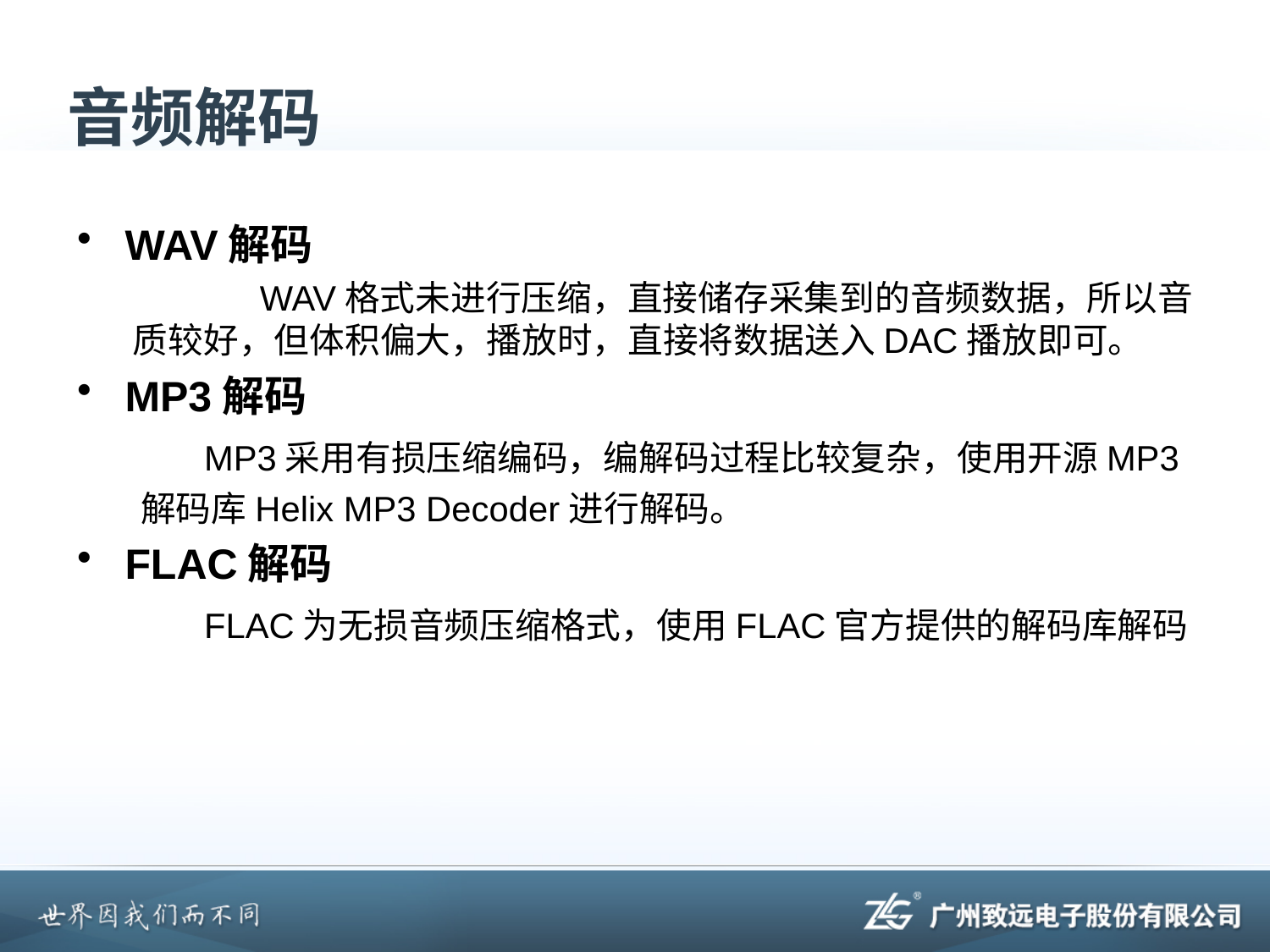

# 音频解码
WAV解码
	WAV格式未进行压缩，直接储存采集到的音频数据，所以音质较好，但体积偏大，播放时，直接将数据送入DAC播放即可。
MP3解码
	MP3采用有损压缩编码，编解码过程比较复杂，使用开源MP3
解码库Helix MP3 Decoder进行解码。
FLAC解码
	FLAC为无损音频压缩格式，使用FLAC官方提供的解码库解码